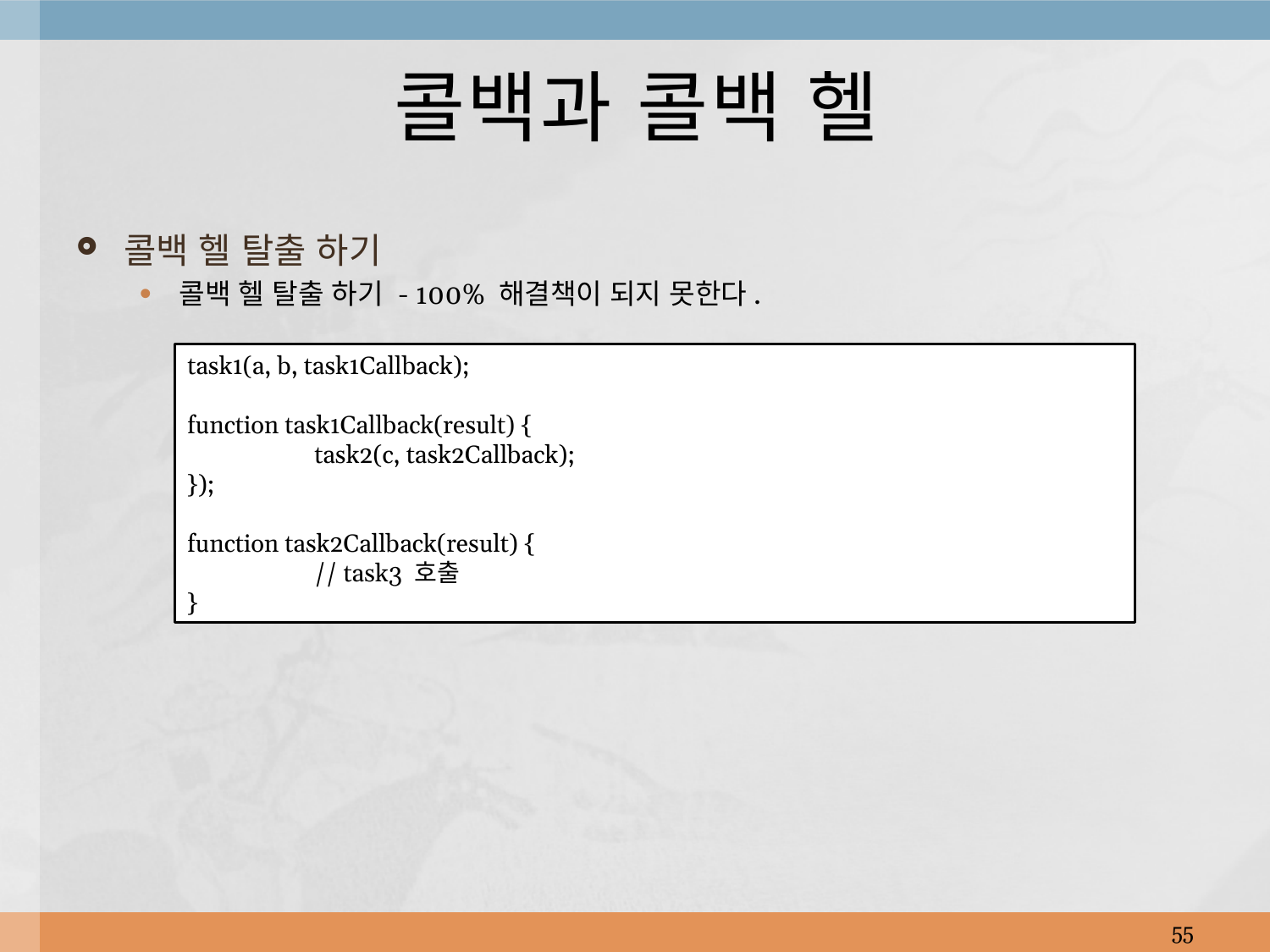

# 콜백과 콜백 헬
콜백 헬 탈출 하기
콜백 헬 탈출 하기 - 100% 해결책이 되지 못한다.
task1(a, b, task1Callback);

function task1Callback(result) {
	task2(c, task2Callback);
});

function task2Callback(result) {
	// task3 호출
}
55